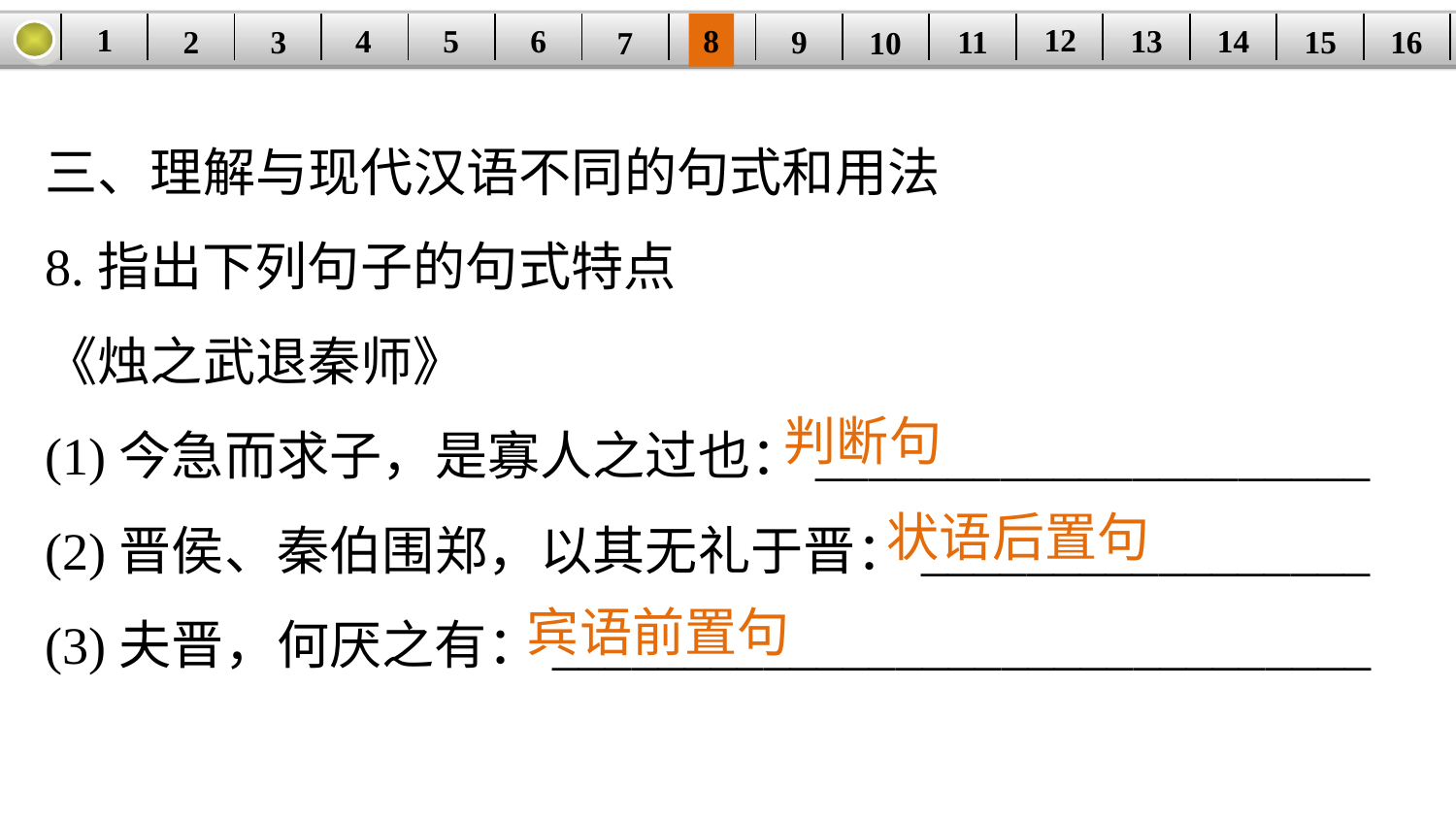

1
12
6
14
8
5
|  |  |  |  |  |  |  |  |  |  |  |  |  |  |  |  |
| --- | --- | --- | --- | --- | --- | --- | --- | --- | --- | --- | --- | --- | --- | --- | --- |
13
4
15
2
9
3
11
16
10
7

三、理解与现代汉语不同的句式和用法
8.指出下列句子的句式特点
《烛之武退秦师》
(1)今急而求子，是寡人之过也：_____________________
(2)晋侯、秦伯围郑，以其无礼于晋：_________________
(3)夫晋，何厌之有：_______________________________
判断句
状语后置句
宾语前置句